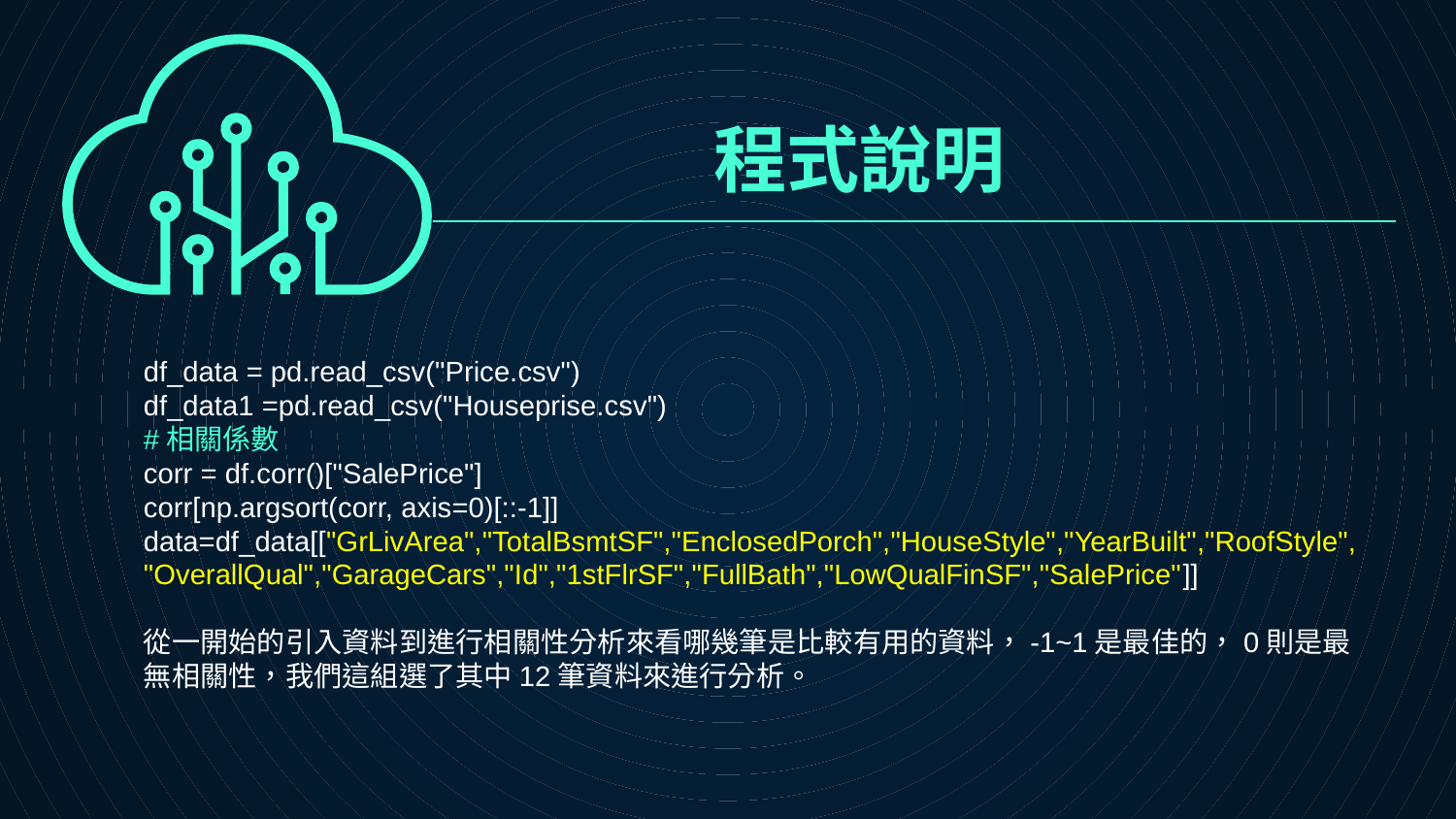

# 程式說明
df_data = pd.read_csv("Price.csv")
df_data1 =pd.read_csv("Houseprise.csv")
#相關係數
corr = df.corr()["SalePrice"]
corr[np.argsort(corr, axis=0)[::-1]]
data=df_data[["GrLivArea","TotalBsmtSF","EnclosedPorch","HouseStyle","YearBuilt","RoofStyle","OverallQual","GarageCars","Id","1stFlrSF","FullBath","LowQualFinSF","SalePrice"]]

從一開始的引入資料到進行相關性分析來看哪幾筆是比較有用的資料，-1~1是最佳的，0則是最無相關性，我們這組選了其中12筆資料來進行分析。